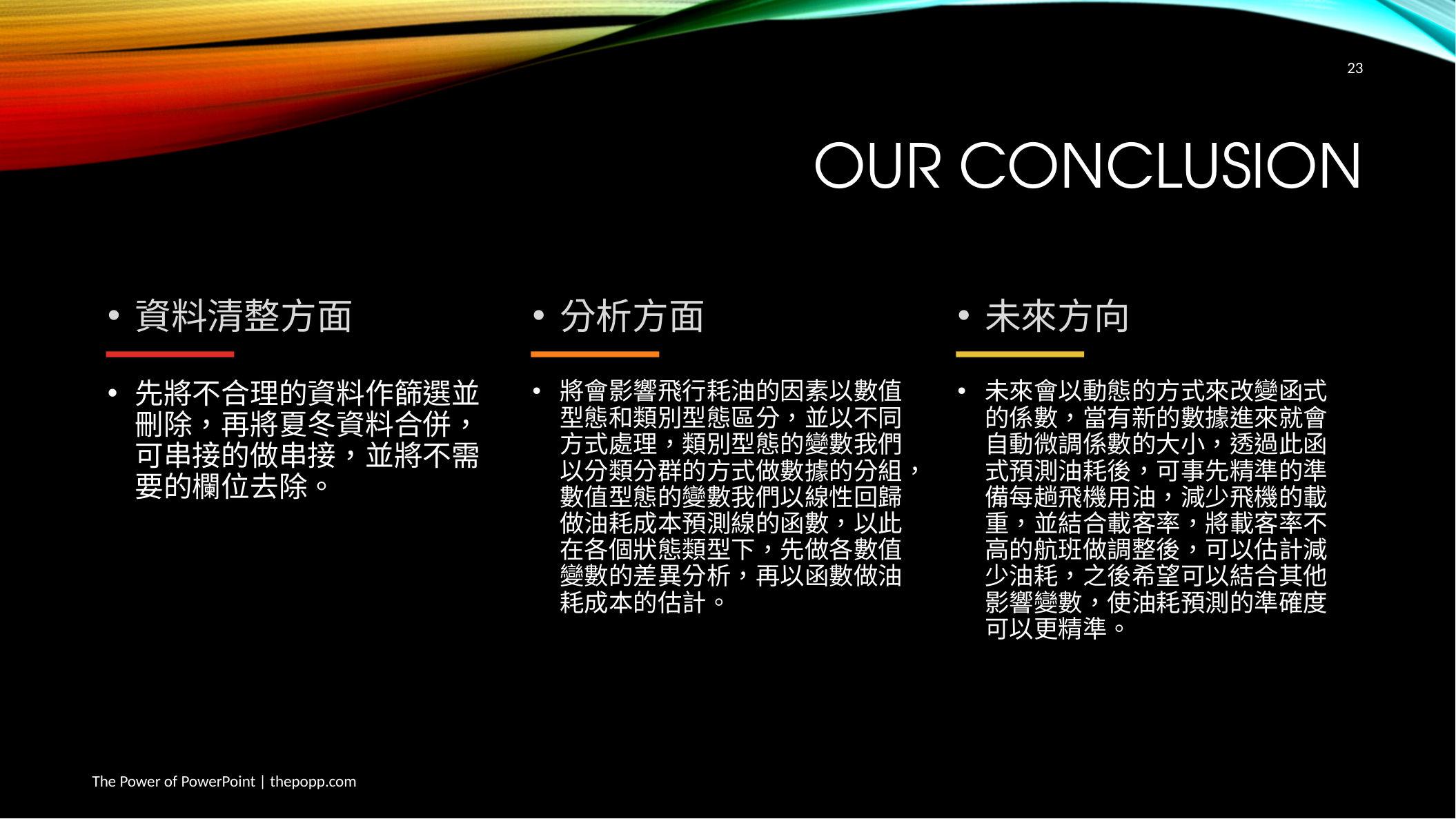

23
# Our Conclusion
資料清整方面
分析方面
未來方向
先將不合理的資料作篩選並刪除，再將夏冬資料合併，可串接的做串接，並將不需要的欄位去除。
將會影響飛行耗油的因素以數值型態和類別型態區分，並以不同方式處理，類別型態的變數我們以分類分群的方式做數據的分組，數值型態的變數我們以線性回歸做油耗成本預測線的函數，以此在各個狀態類型下，先做各數值變數的差異分析，再以函數做油耗成本的估計。
未來會以動態的方式來改變函式的係數，當有新的數據進來就會自動微調係數的大小，透過此函式預測油耗後，可事先精準的準備每趟飛機用油，減少飛機的載重，並結合載客率，將載客率不高的航班做調整後，可以估計減少油耗，之後希望可以結合其他影響變數，使油耗預測的準確度可以更精準。
The Power of PowerPoint | thepopp.com